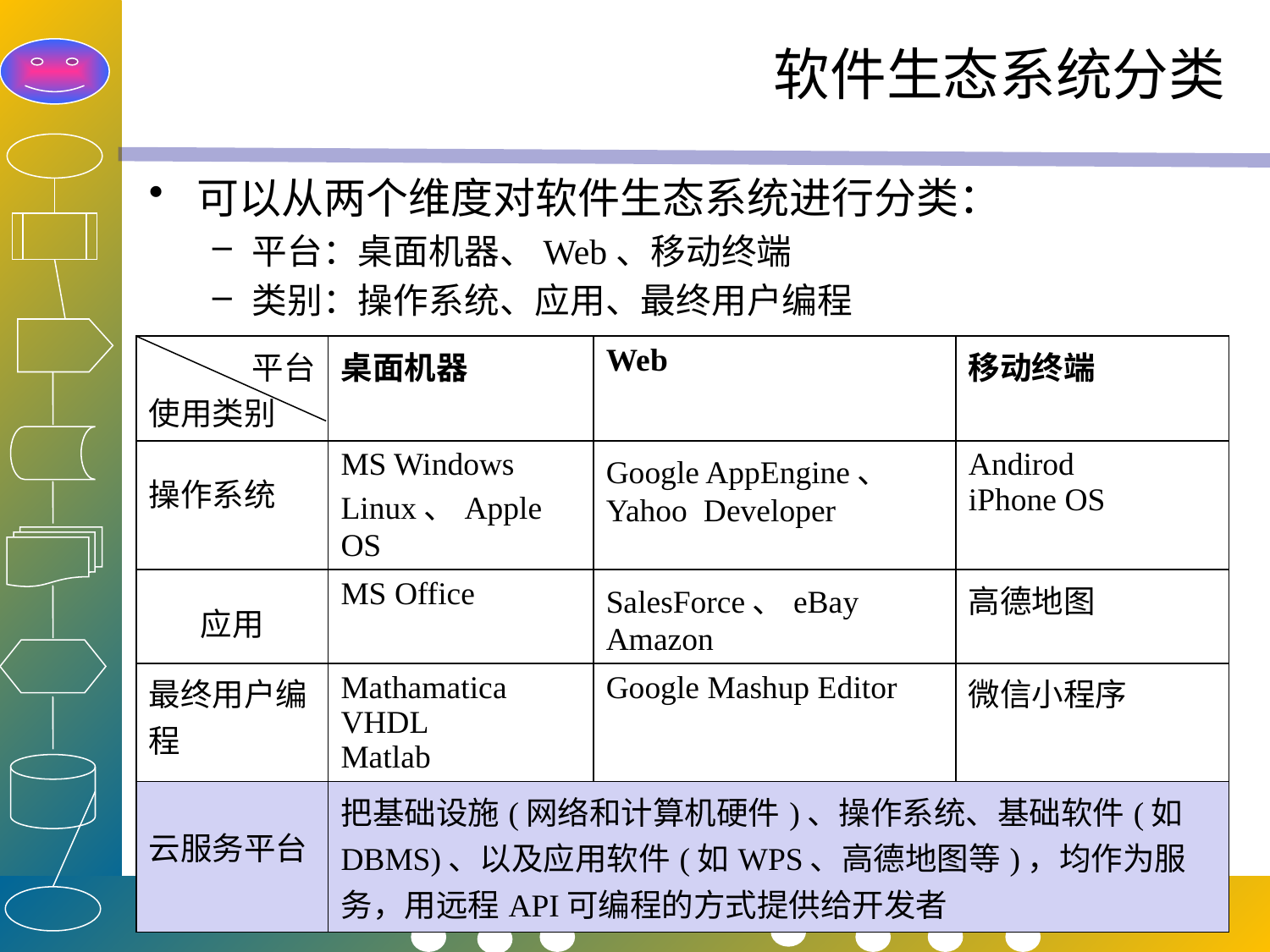

# 软件生态系统分类
可以从两个维度对软件生态系统进行分类：
平台：桌面机器、Web、移动终端
类别：操作系统、应用、最终用户编程
| 平台 使用类别 | 桌面机器 | Web | 移动终端 |
| --- | --- | --- | --- |
| 操作系统 | MS Windows Linux、Apple OS | Google AppEngine、 Yahoo Developer | Andirod iPhone OS |
| 应用 | MS Office | SalesForce、eBay Amazon | 高德地图 |
| 最终用户编程 | Mathamatica VHDL Matlab | Google Mashup Editor | 微信小程序 |
| 云服务平台 | 把基础设施(网络和计算机硬件)、操作系统、基础软件(如DBMS)、以及应用软件(如WPS、高德地图等)，均作为服务，用远程API可编程的方式提供给开发者 |  |  |